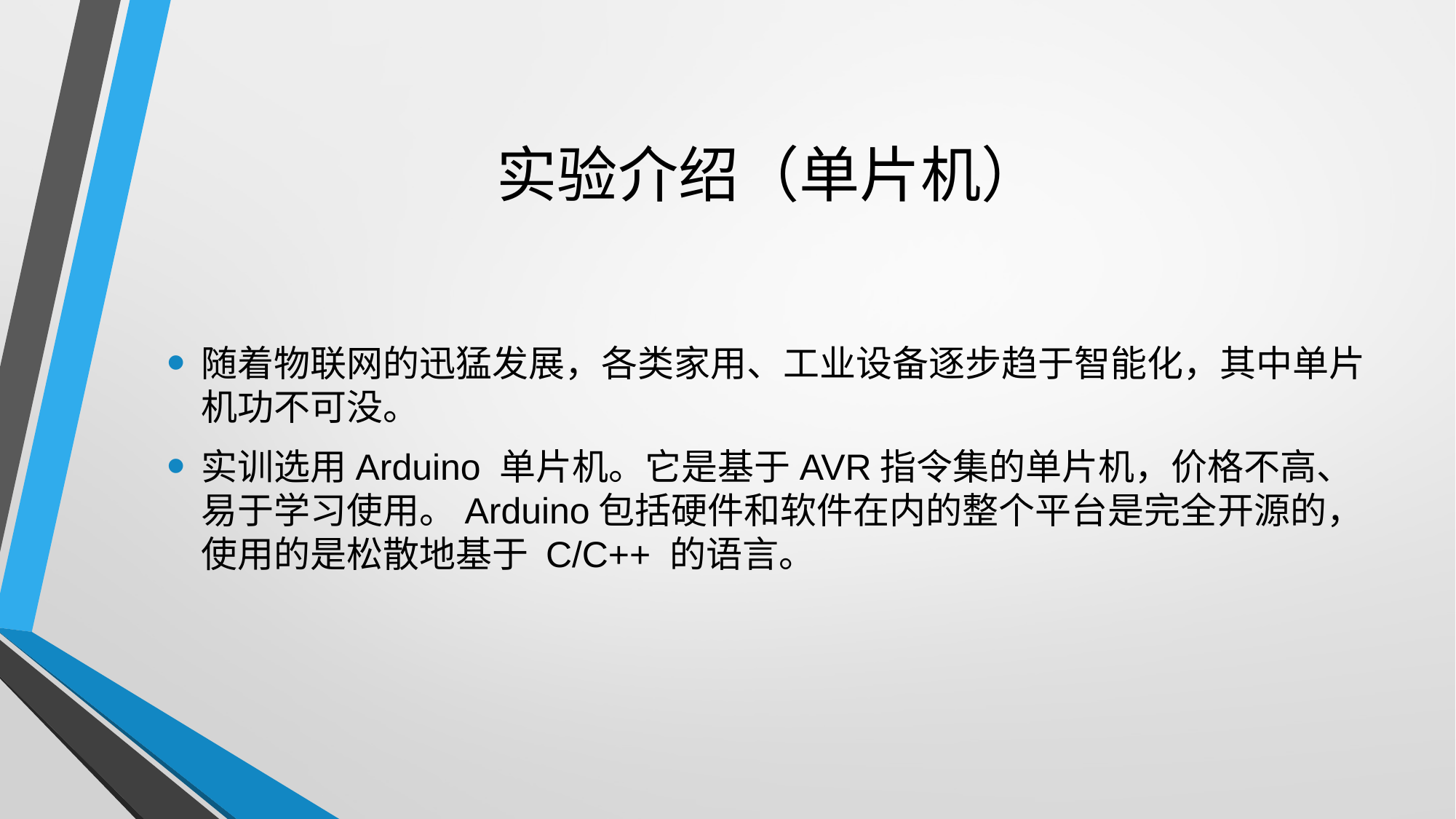

# 实验介绍（单片机）
随着物联网的迅猛发展，各类家用、工业设备逐步趋于智能化，其中单片机功不可没。
实训选用Arduino 单片机。它是基于AVR指令集的单片机，价格不高、易于学习使用。Arduino包括硬件和软件在内的整个平台是完全开源的，使用的是松散地基于 C/C++ 的语言。